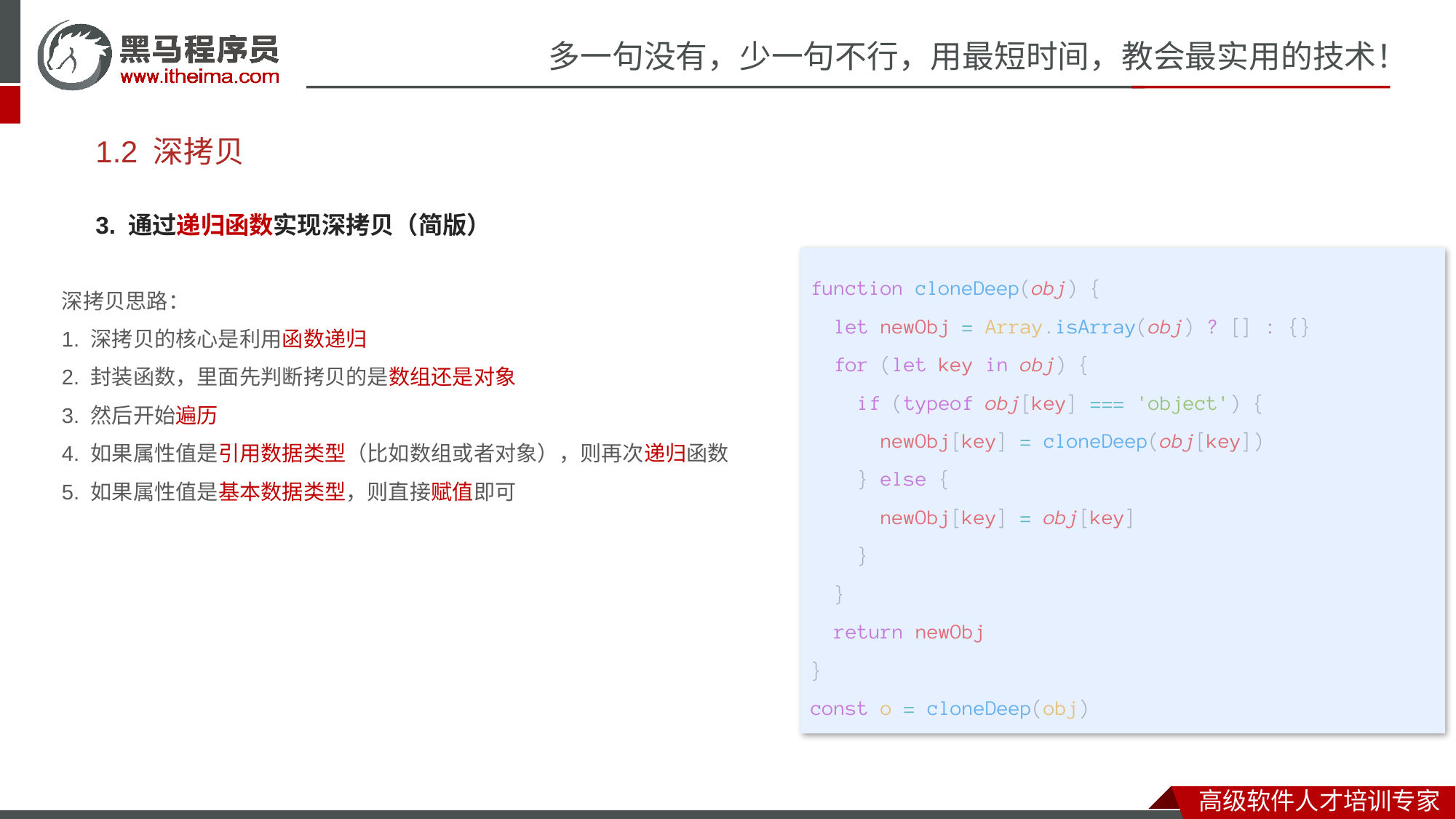

# 1.2 深拷贝
3. 通过递归函数实现深拷贝（简版）

function cloneDeep(obj) {
  let newObj = Array.isArray(obj) ? [] : {}
  for (let key in obj) {
    if (typeof obj[key] === 'object') {
      newObj[key] = cloneDeep(obj[key])
    } else {
      newObj[key] = obj[key]
    }
  }
  return newObj
}
const o = cloneDeep(obj)
深拷贝思路：
1. 深拷贝的核心是利用函数递归
2. 封装函数，里面先判断拷贝的是数组还是对象
3. 然后开始遍历
4. 如果属性值是引用数据类型（比如数组或者对象），则再次递归函数
5. 如果属性值是基本数据类型，则直接赋值即可